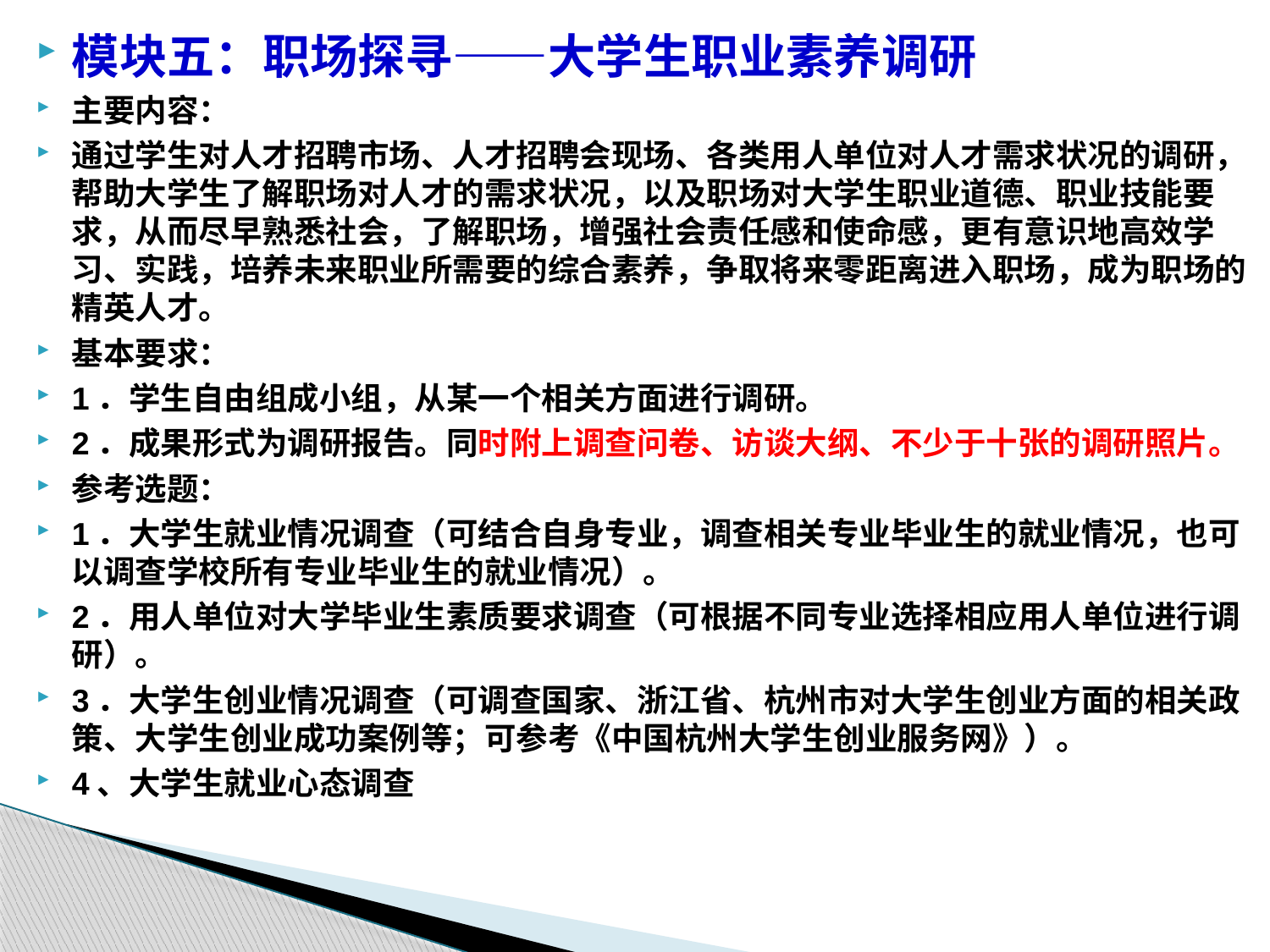

模块五：职场探寻——大学生职业素养调研
主要内容：
通过学生对人才招聘市场、人才招聘会现场、各类用人单位对人才需求状况的调研，帮助大学生了解职场对人才的需求状况，以及职场对大学生职业道德、职业技能要求，从而尽早熟悉社会，了解职场，增强社会责任感和使命感，更有意识地高效学习、实践，培养未来职业所需要的综合素养，争取将来零距离进入职场，成为职场的精英人才。
基本要求：
1．学生自由组成小组，从某一个相关方面进行调研。
2．成果形式为调研报告。同时附上调查问卷、访谈大纲、不少于十张的调研照片。
参考选题：
1．大学生就业情况调查（可结合自身专业，调查相关专业毕业生的就业情况，也可以调查学校所有专业毕业生的就业情况）。
2．用人单位对大学毕业生素质要求调查（可根据不同专业选择相应用人单位进行调研）。
3．大学生创业情况调查（可调查国家、浙江省、杭州市对大学生创业方面的相关政策、大学生创业成功案例等；可参考《中国杭州大学生创业服务网》）。
4、大学生就业心态调查